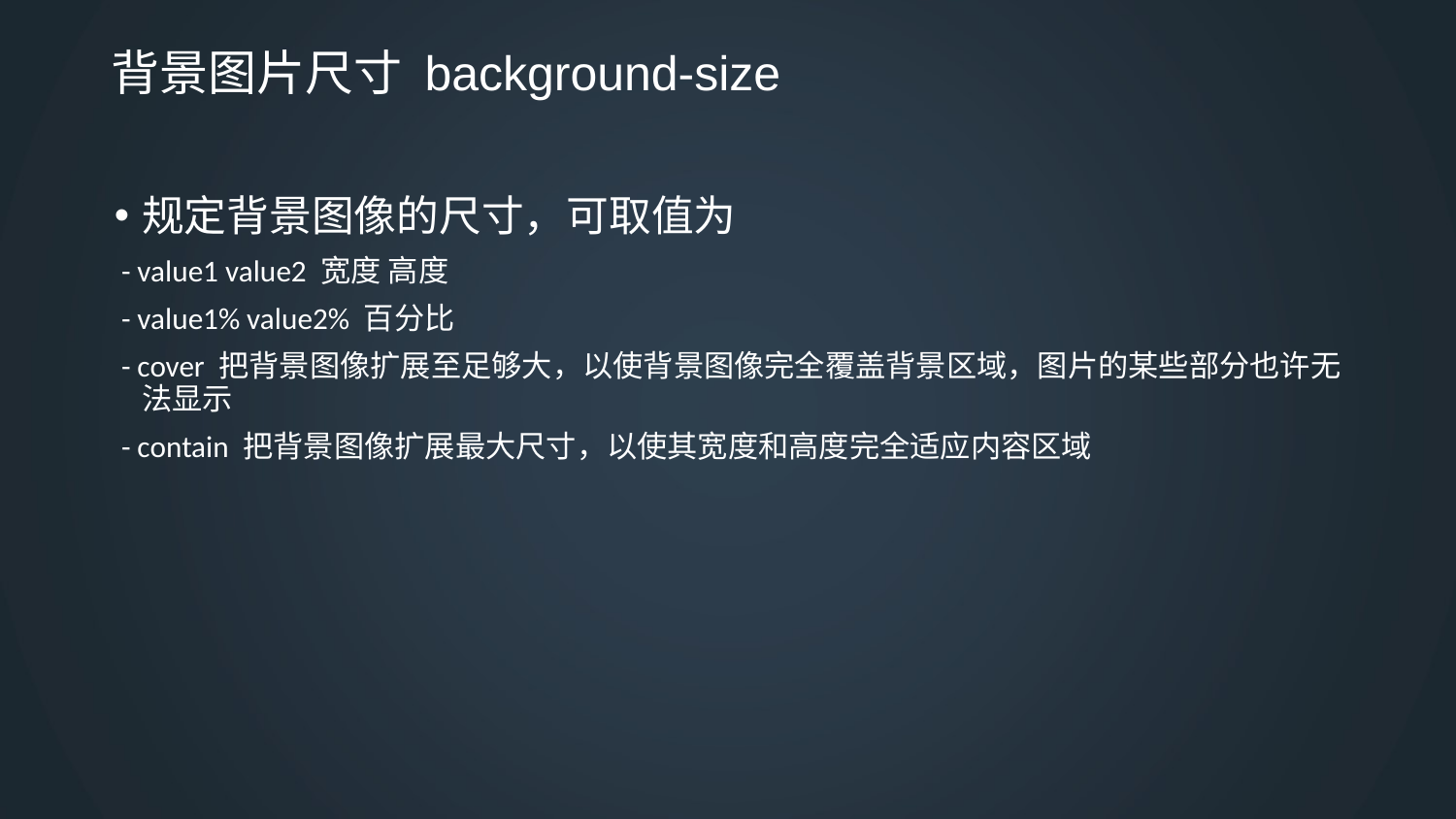

# 背景图片尺寸 background-size
规定背景图像的尺寸，可取值为
 - value1 value2 宽度 高度
 - value1% value2% 百分比
 - cover 把背景图像扩展至足够大，以使背景图像完全覆盖背景区域，图片的某些部分也许无法显示
 - contain 把背景图像扩展最大尺寸，以使其宽度和高度完全适应内容区域